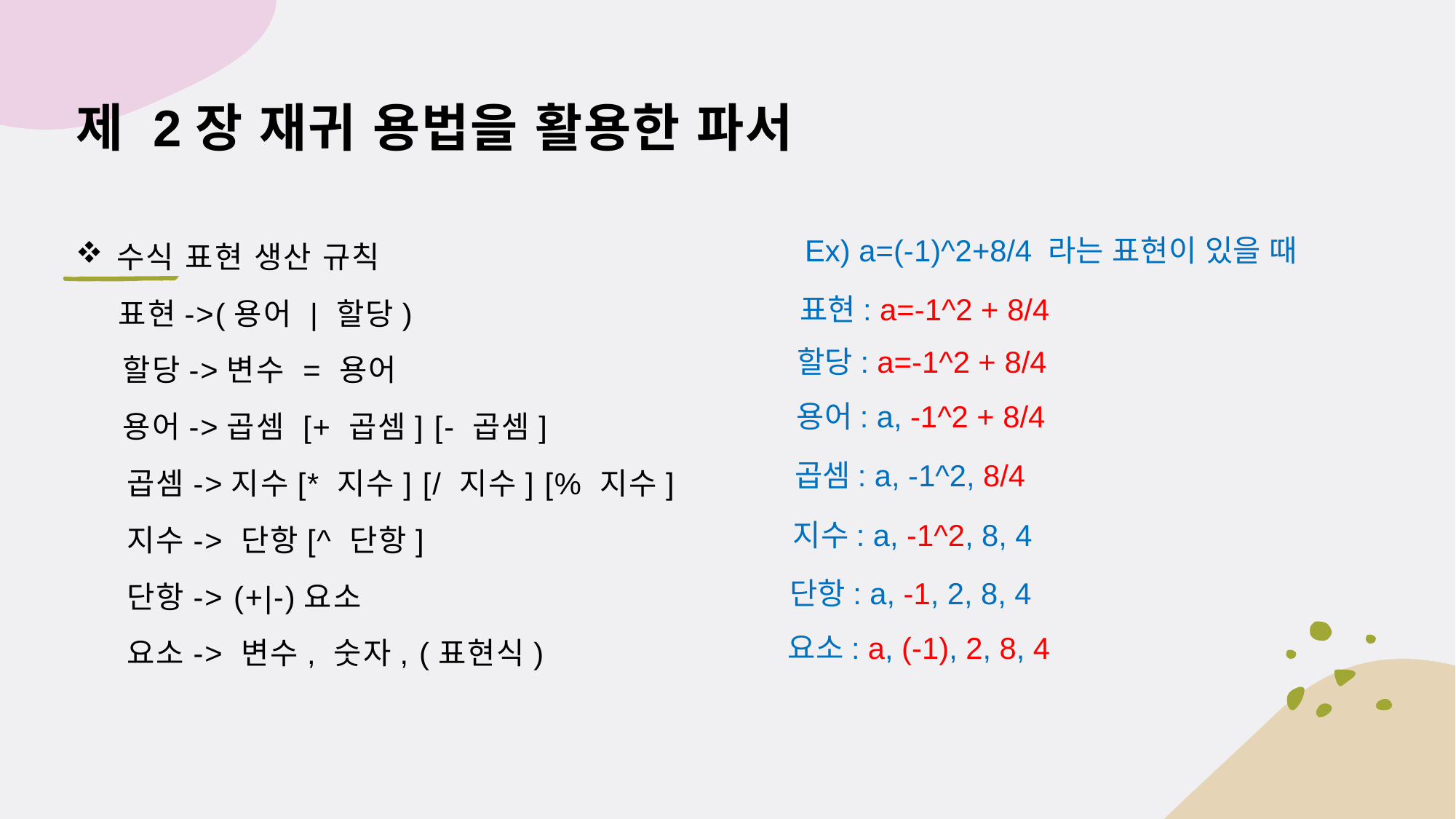

# 제 2장 재귀 용법을 활용한 파서
수식 표현 생산 규칙
    표현->(용어 | 할당)
    할당->변수 = 용어
    용어->곱셈 [+ 곱셈] [- 곱셈]
    곱셈->지수[* 지수] [/ 지수] [% 지수]
    지수-> 단항[^ 단항]
    단항-> (+|-)요소
    요소-> 변수, 숫자, (표현식)

Ex) a=(-1)^2+8/4 라는 표현이 있을 때
표현: a=-1^2 + 8/4
할당: a=-1^2 + 8/4
용어: a, -1^2 + 8/4
곱셈: a, -1^2, 8/4
지수: a, -1^2, 8, 4
단항: a, -1, 2, 8, 4
요소: a, (-1), 2, 8, 4